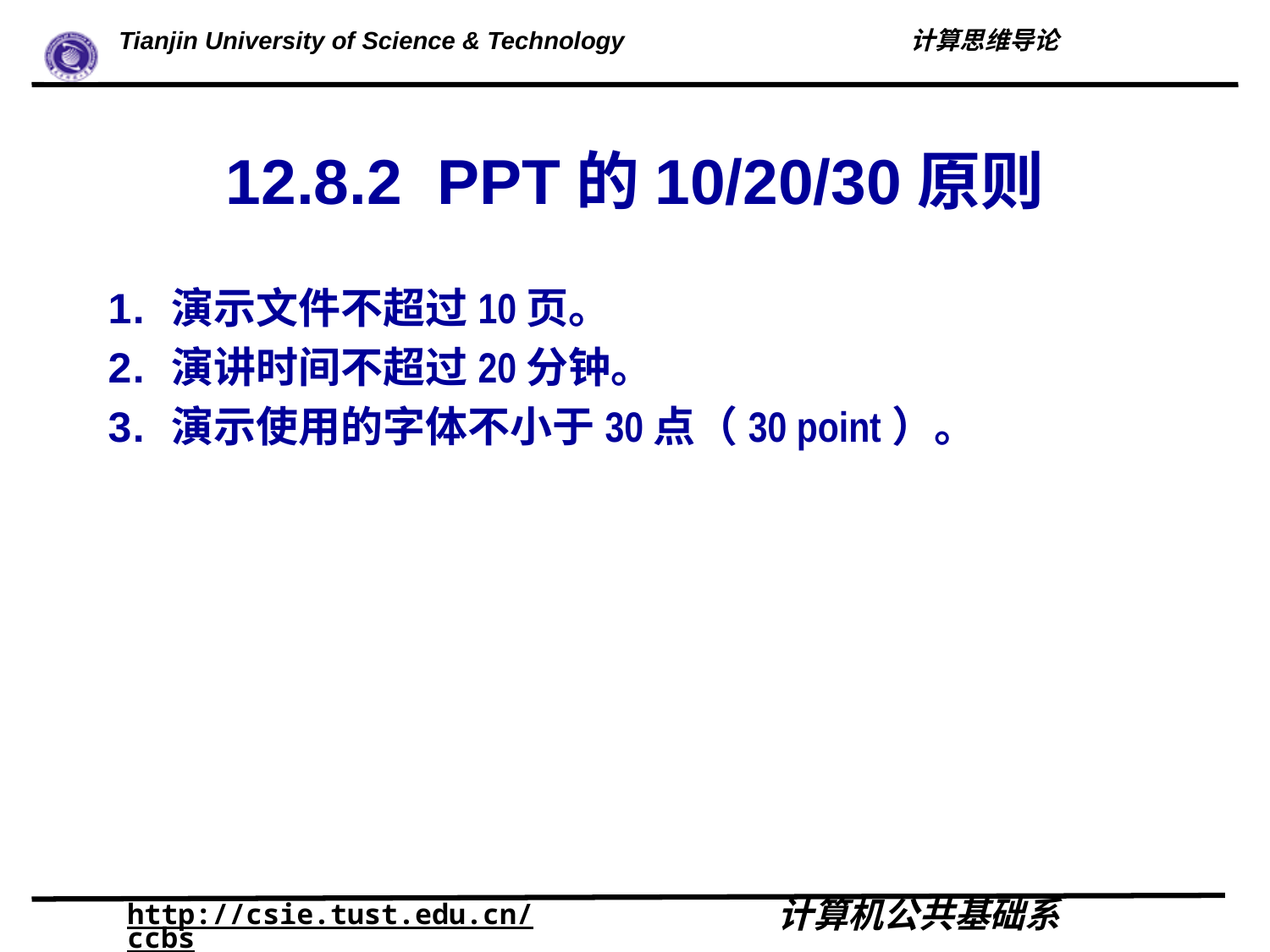

# 12.8.2  PPT的10/20/30原则
演示文件不超过10页。
演讲时间不超过20分钟。
演示使用的字体不小于30点（30 point）。